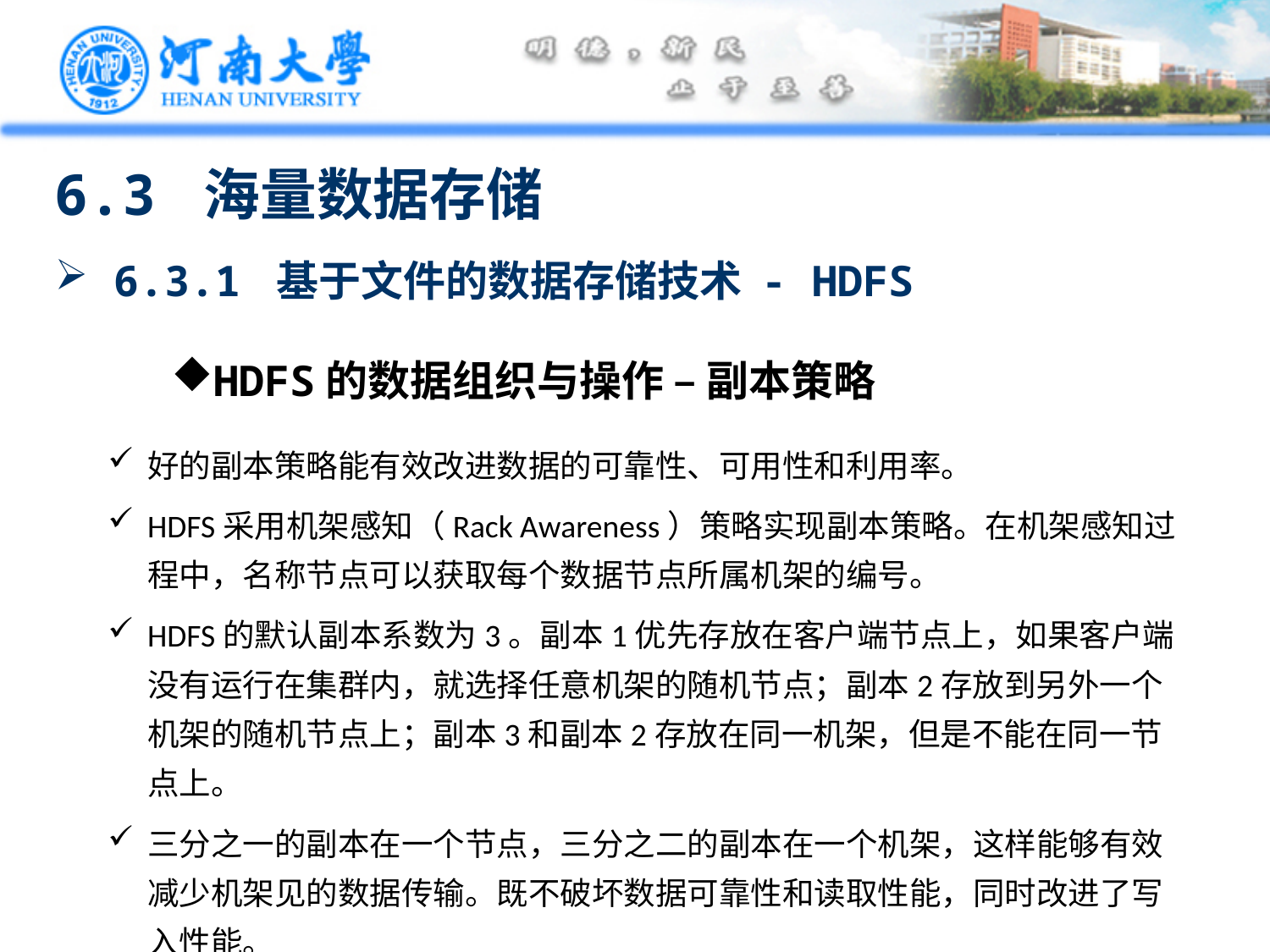

6.3 海量数据存储
 6.3.1 基于文件的数据存储技术 - HDFS
HDFS的数据组织与操作 – 副本策略
好的副本策略能有效改进数据的可靠性、可用性和利用率。
HDFS采用机架感知（Rack Awareness）策略实现副本策略。在机架感知过程中，名称节点可以获取每个数据节点所属机架的编号。
HDFS的默认副本系数为3。副本1优先存放在客户端节点上，如果客户端没有运行在集群内，就选择任意机架的随机节点；副本2存放到另外一个机架的随机节点上；副本3和副本2存放在同一机架，但是不能在同一节点上。
三分之一的副本在一个节点，三分之二的副本在一个机架，这样能够有效减少机架见的数据传输。既不破坏数据可靠性和读取性能，同时改进了写入性能。